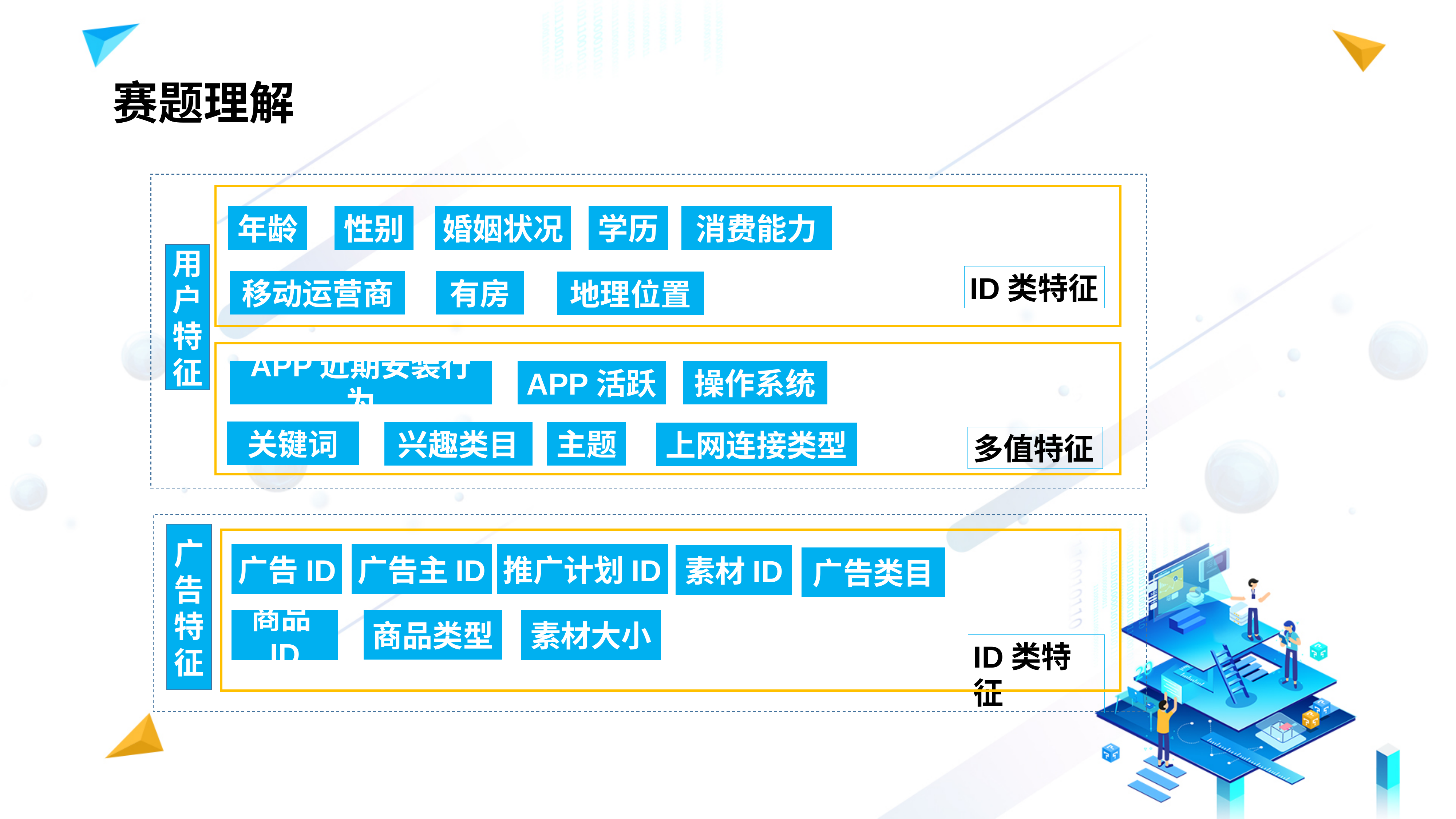

赛题理解

消费能力
年龄
性别
婚姻状况
学历
用户特征
ID类特征
移动运营商
有房
地理位置

APP近期安装行为
APP活跃
操作系统
关键词
主题
兴趣类目
上网连接类型
多值特征

广告特征

广告ID
广告主ID
推广计划ID
素材ID
广告类目
商品类型
商品ID
素材大小
ID类特征